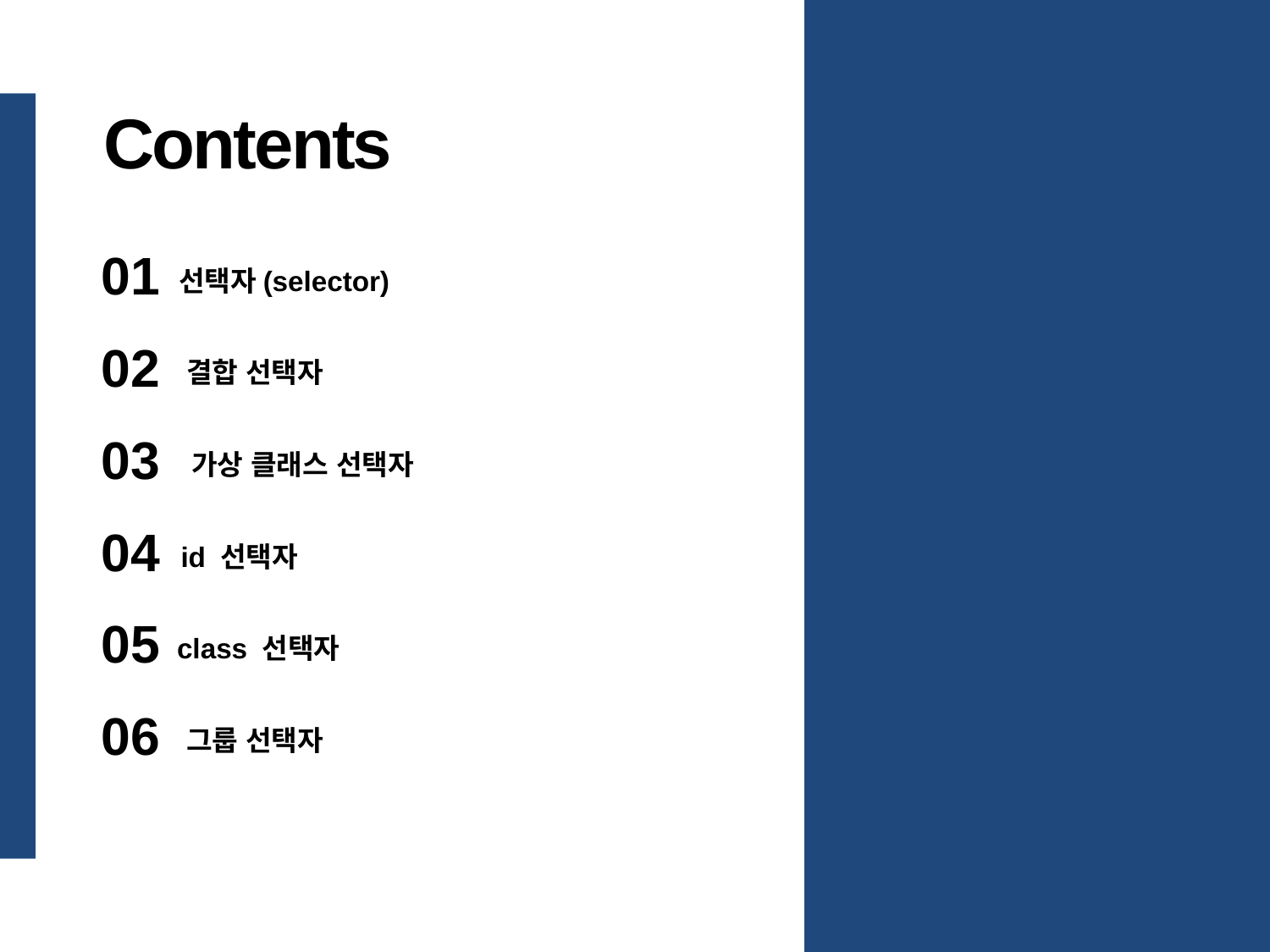

Contents

01
선택자(selector)
02
결합 선택자
03
가상 클래스 선택자
04
id 선택자
05
class 선택자
06
그룹 선택자